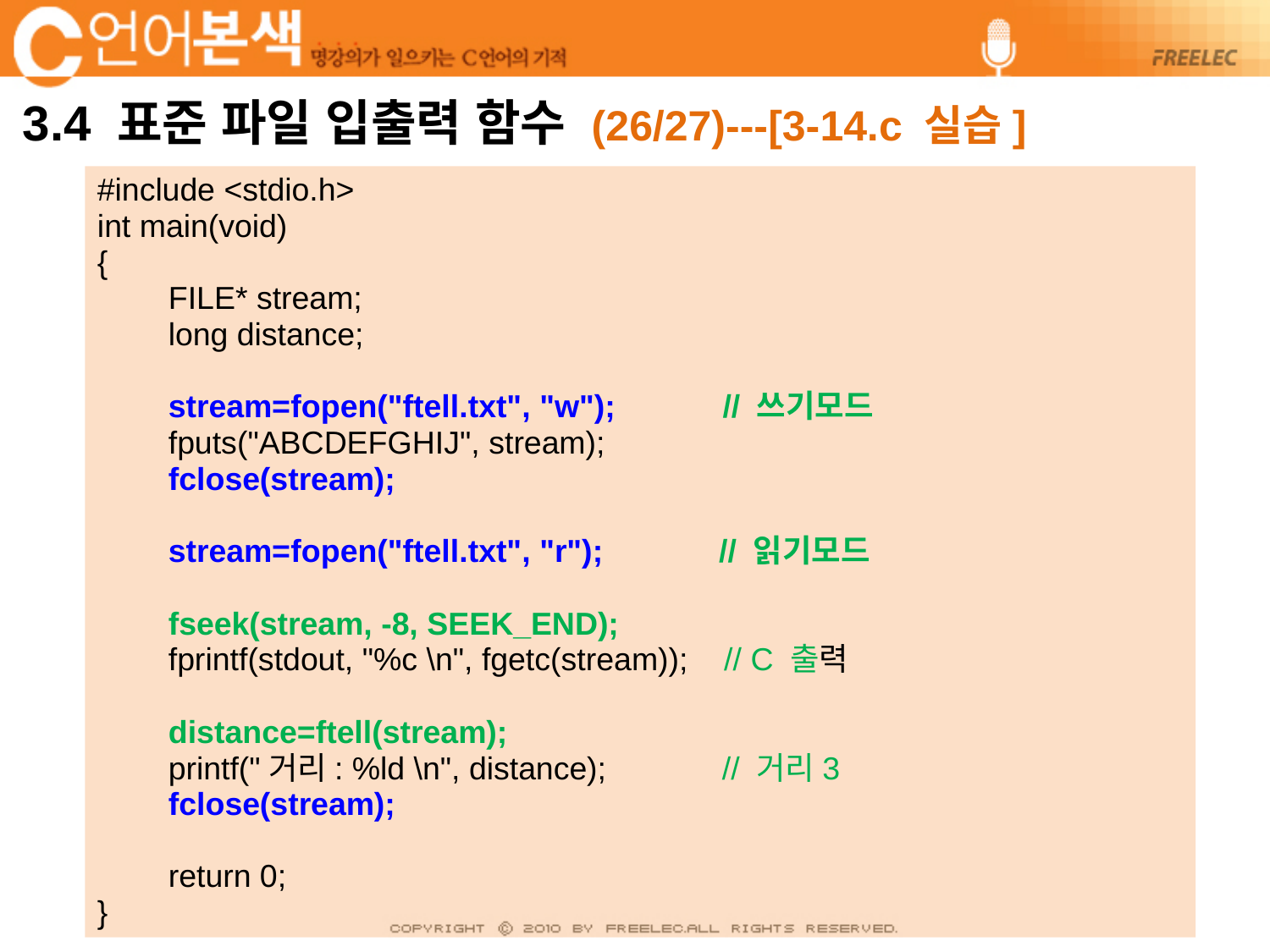

# 3.4 표준 파일 입출력 함수 (26/27)---[3-14.c 실습]
#include <stdio.h>
int main(void)
{
        FILE* stream;
        long distance;

        stream=fopen("ftell.txt", "w");            // 쓰기모드
        fputs("ABCDEFGHIJ", stream);
        fclose(stream);

        stream=fopen("ftell.txt", "r");             // 읽기모드

        fseek(stream, -8, SEEK_END);
        fprintf(stdout, "%c \n", fgetc(stream));    // C 출력

        distance=ftell(stream);
        printf("거리: %ld \n", distance);             // 거리3
        fclose(stream);

        return 0;
}